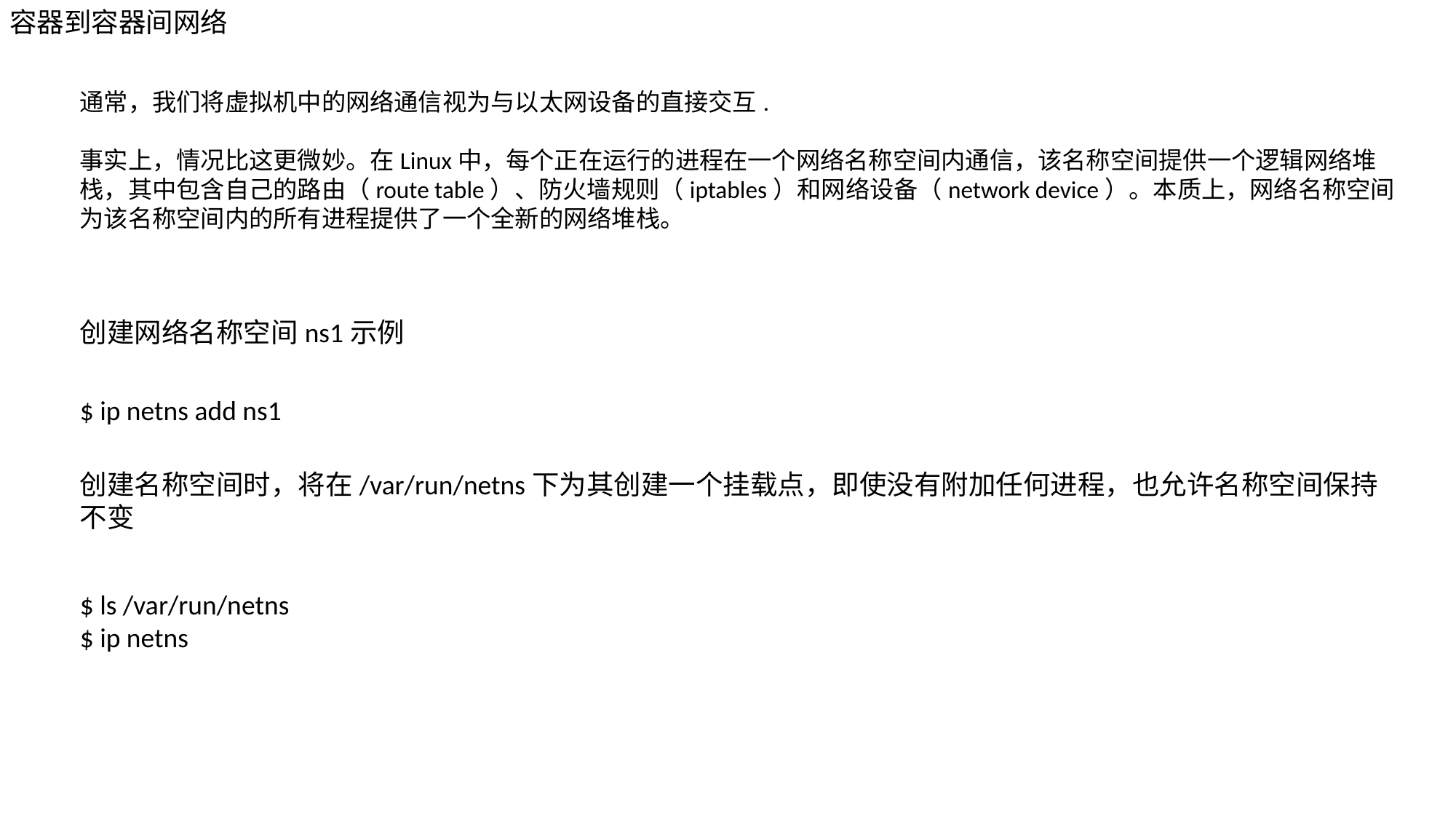

容器到容器间网络
通常，我们将虚拟机中的网络通信视为与以太网设备的直接交互.

事实上，情况比这更微妙。在Linux中，每个正在运行的进程在一个网络名称空间内通信，该名称空间提供一个逻辑网络堆栈，其中包含自己的路由（route table）、防火墙规则（iptables）和网络设备（network device）。本质上，网络名称空间为该名称空间内的所有进程提供了一个全新的网络堆栈。
创建网络名称空间ns1示例
$ ip netns add ns1
创建名称空间时，将在/var/run/netns下为其创建一个挂载点，即使没有附加任何进程，也允许名称空间保持不变
$ ls /var/run/netns
$ ip netns